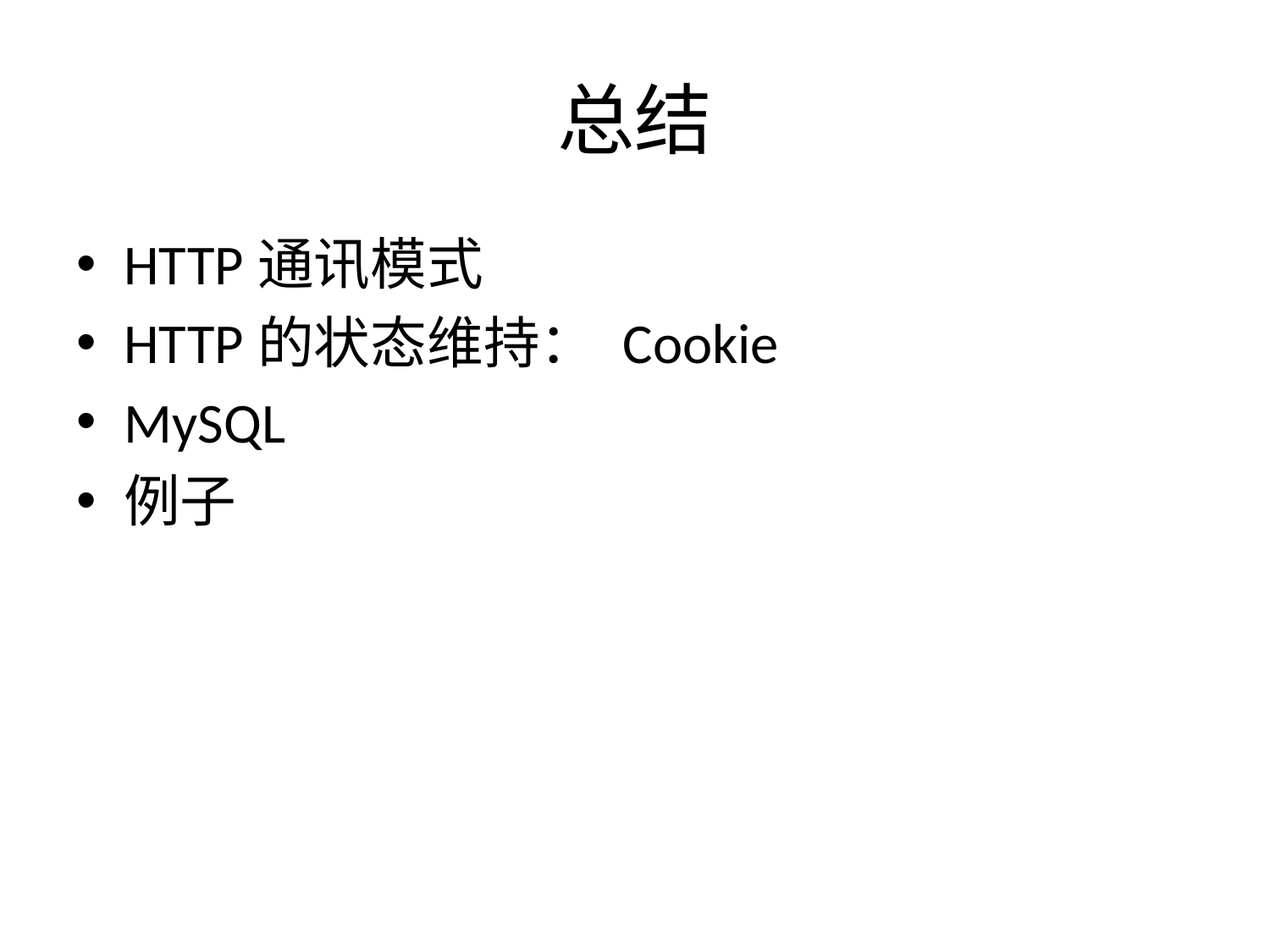

# 总结
HTTP通讯模式
HTTP的状态维持： Cookie
MySQL
例子